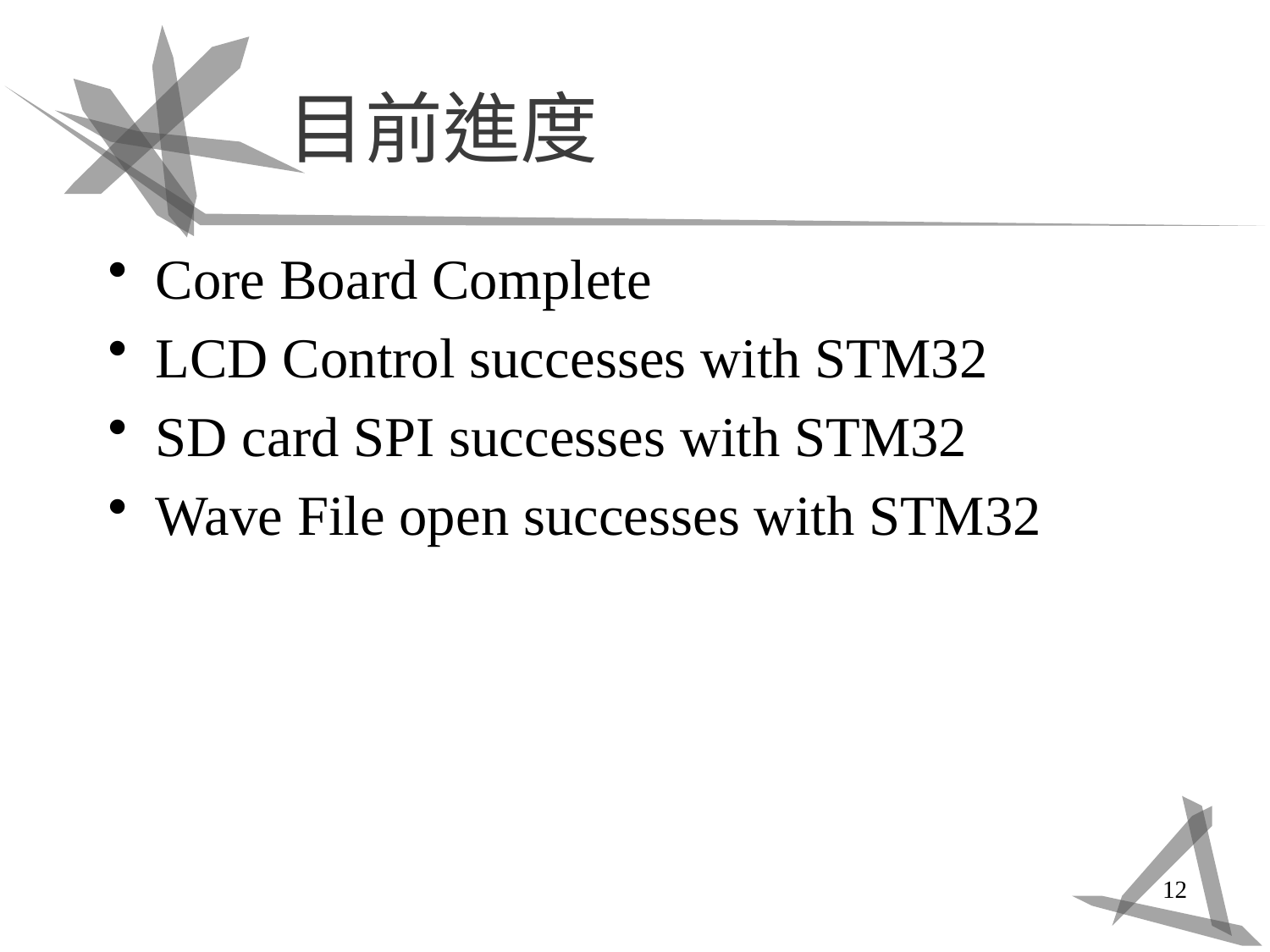

# 目前進度
Core Board Complete
LCD Control successes with STM32
SD card SPI successes with STM32
Wave File open successes with STM32
12